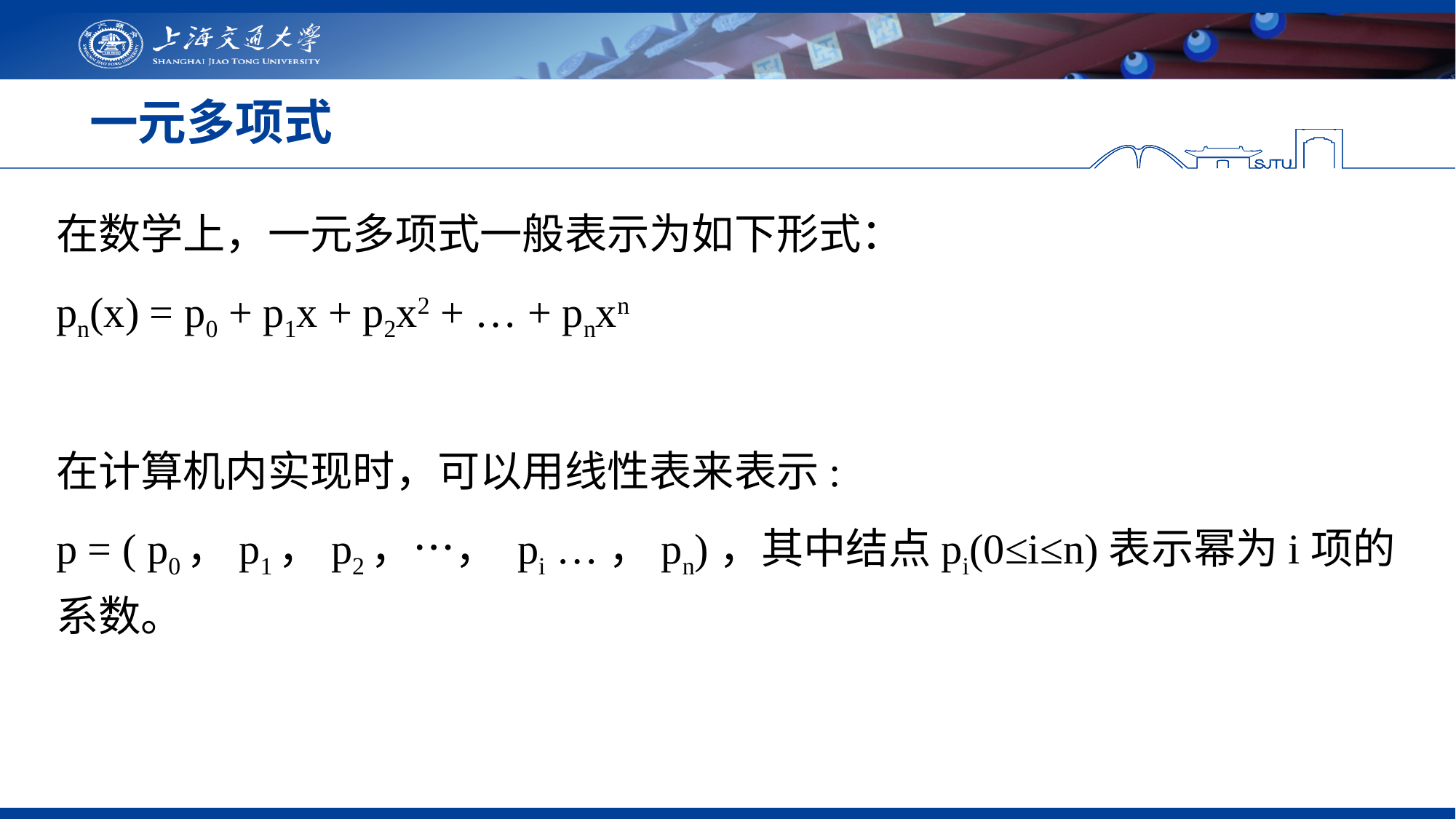

# 一元多项式
在数学上，一元多项式一般表示为如下形式：
pn(x) = p0 + p1x + p2x2 + … + pnxn

在计算机内实现时，可以用线性表来表示:
p = ( p0，p1，p2，…， pi …，pn)，其中结点pi(0≤i≤n)表示幂为i项的系数。